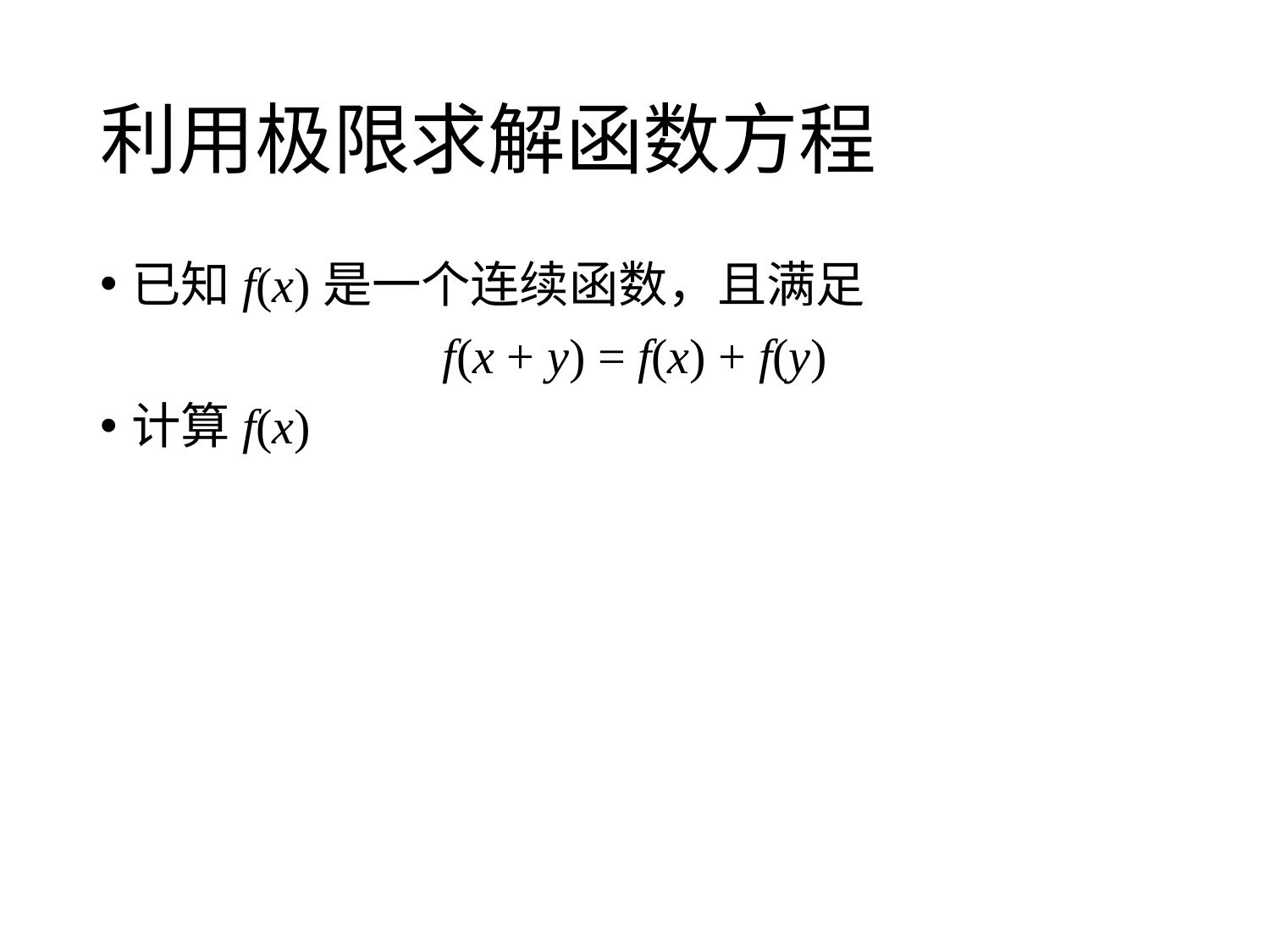

# 利用极限求解函数方程
已知f(x)是一个连续函数，且满足
f(x + y) = f(x) + f(y)
计算f(x)